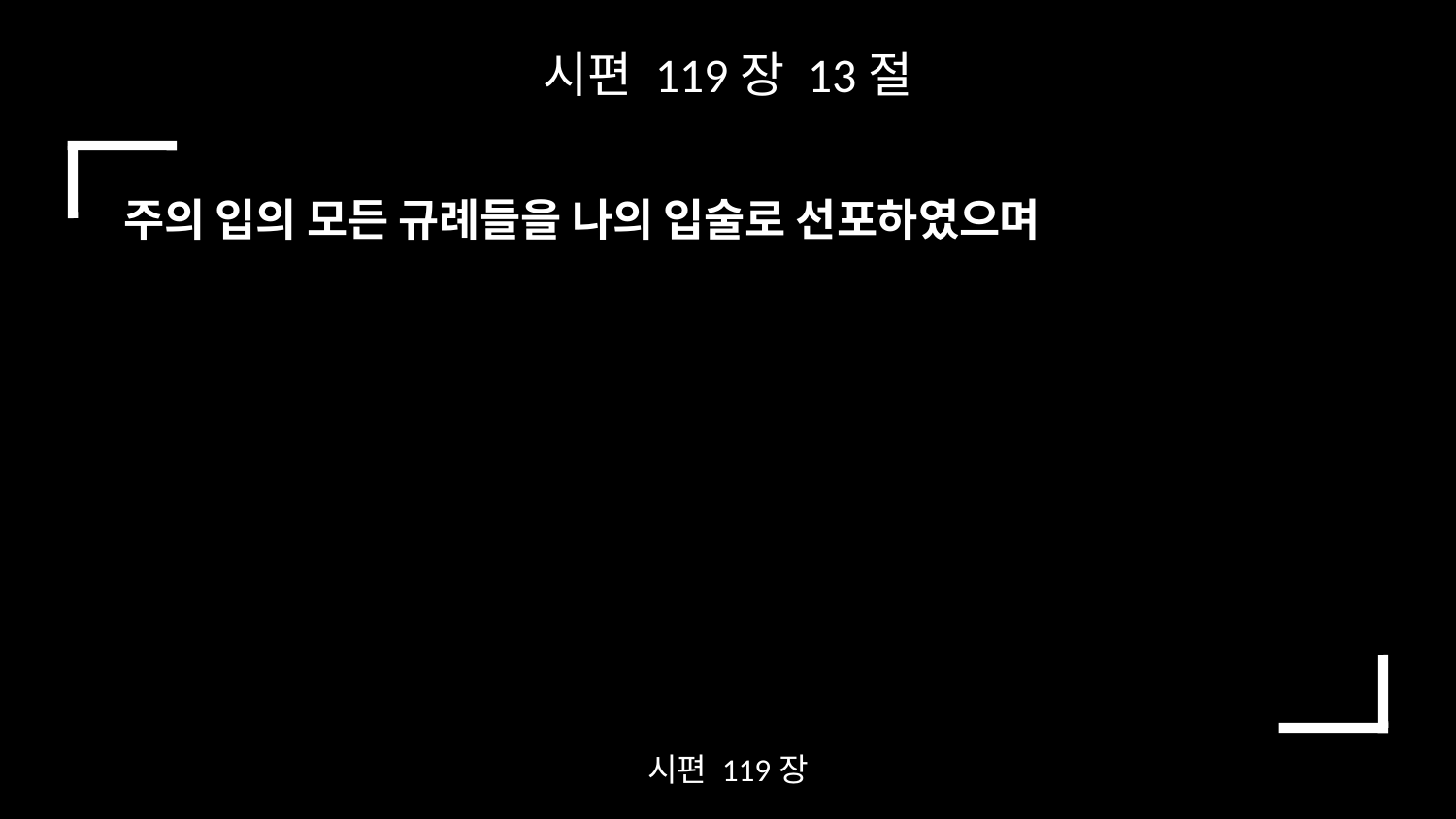

시편 119장 13절

주의 입의 모든 규례들을 나의 입술로 선포하였으며

시편 119장